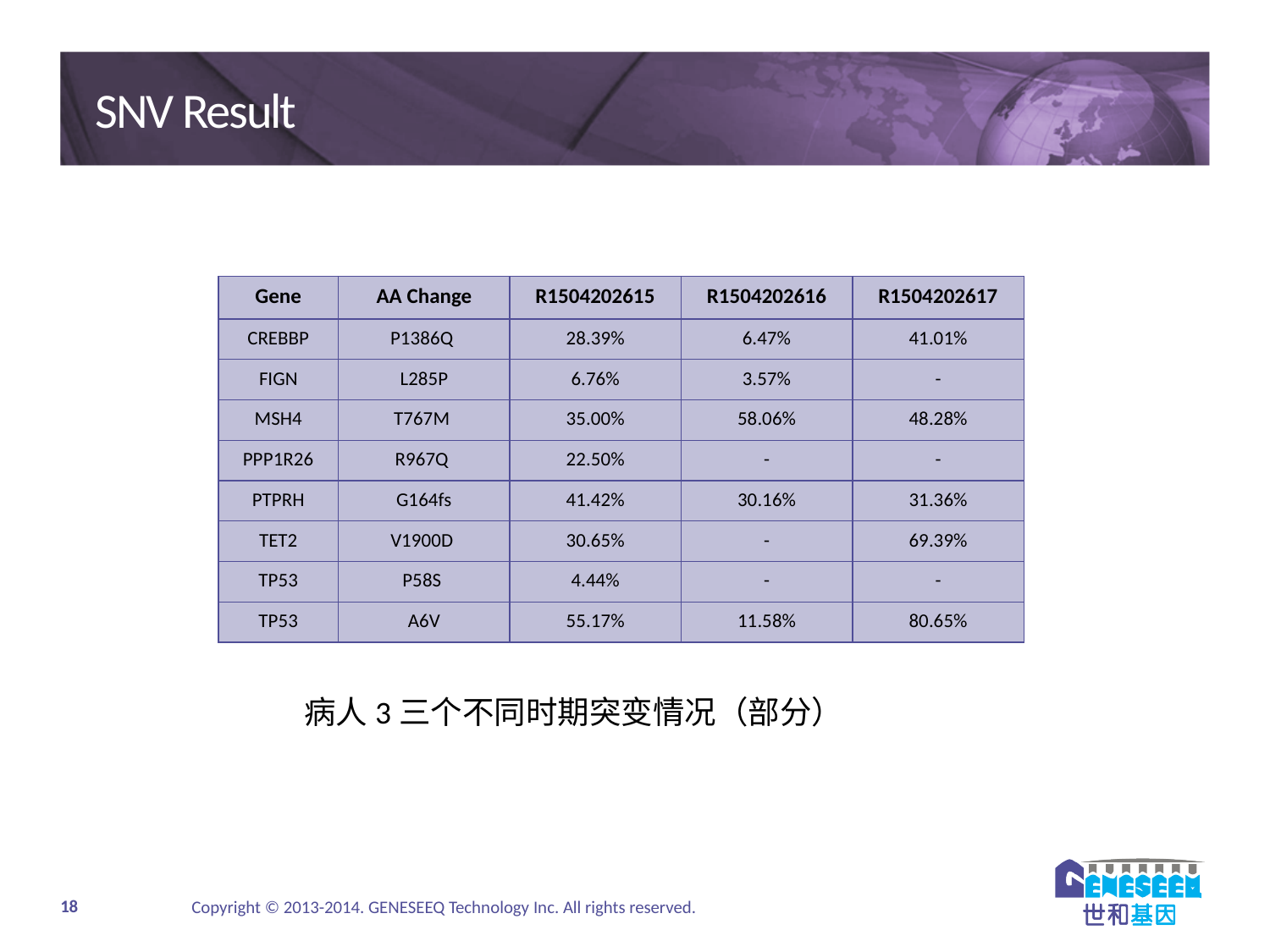

# SNV Result
| Gene | AA Change | R1504202615 | R1504202616 | R1504202617 |
| --- | --- | --- | --- | --- |
| CREBBP | P1386Q | 28.39% | 6.47% | 41.01% |
| FIGN | L285P | 6.76% | 3.57% | - |
| MSH4 | T767M | 35.00% | 58.06% | 48.28% |
| PPP1R26 | R967Q | 22.50% | - | - |
| PTPRH | G164fs | 41.42% | 30.16% | 31.36% |
| TET2 | V1900D | 30.65% | - | 69.39% |
| TP53 | P58S | 4.44% | - | - |
| TP53 | A6V | 55.17% | 11.58% | 80.65% |
病人3三个不同时期突变情况（部分）
Copyright © 2013-2014. GENESEEQ Technology Inc. All rights reserved.
18